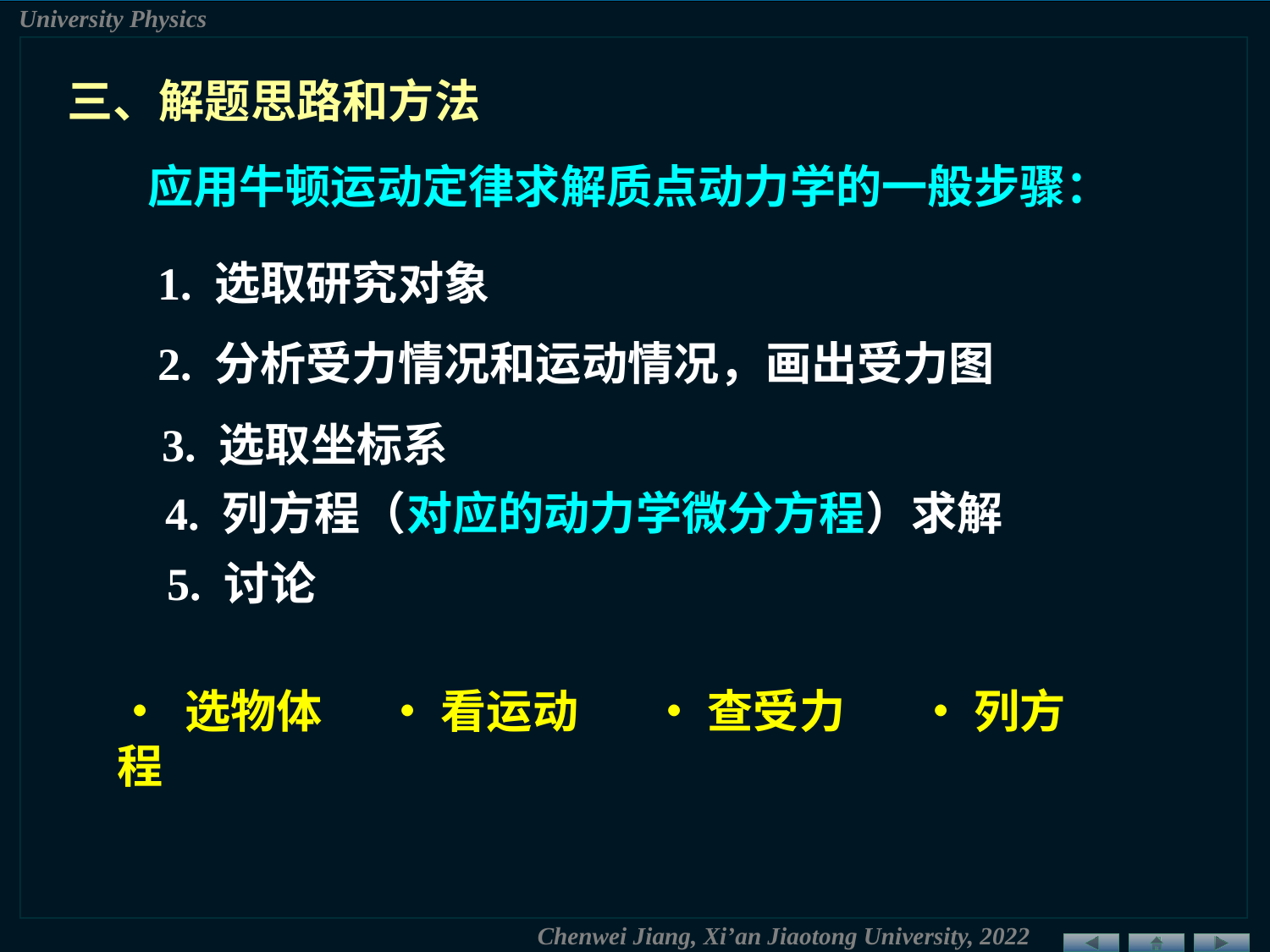

三、解题思路和方法
应用牛顿运动定律求解质点动力学的一般步骤：
1. 选取研究对象
2. 分析受力情况和运动情况，画出受力图
3. 选取坐标系
4. 列方程（对应的动力学微分方程）求解
5. 讨论
• 选物体      • 看运动       • 查受力       • 列方程